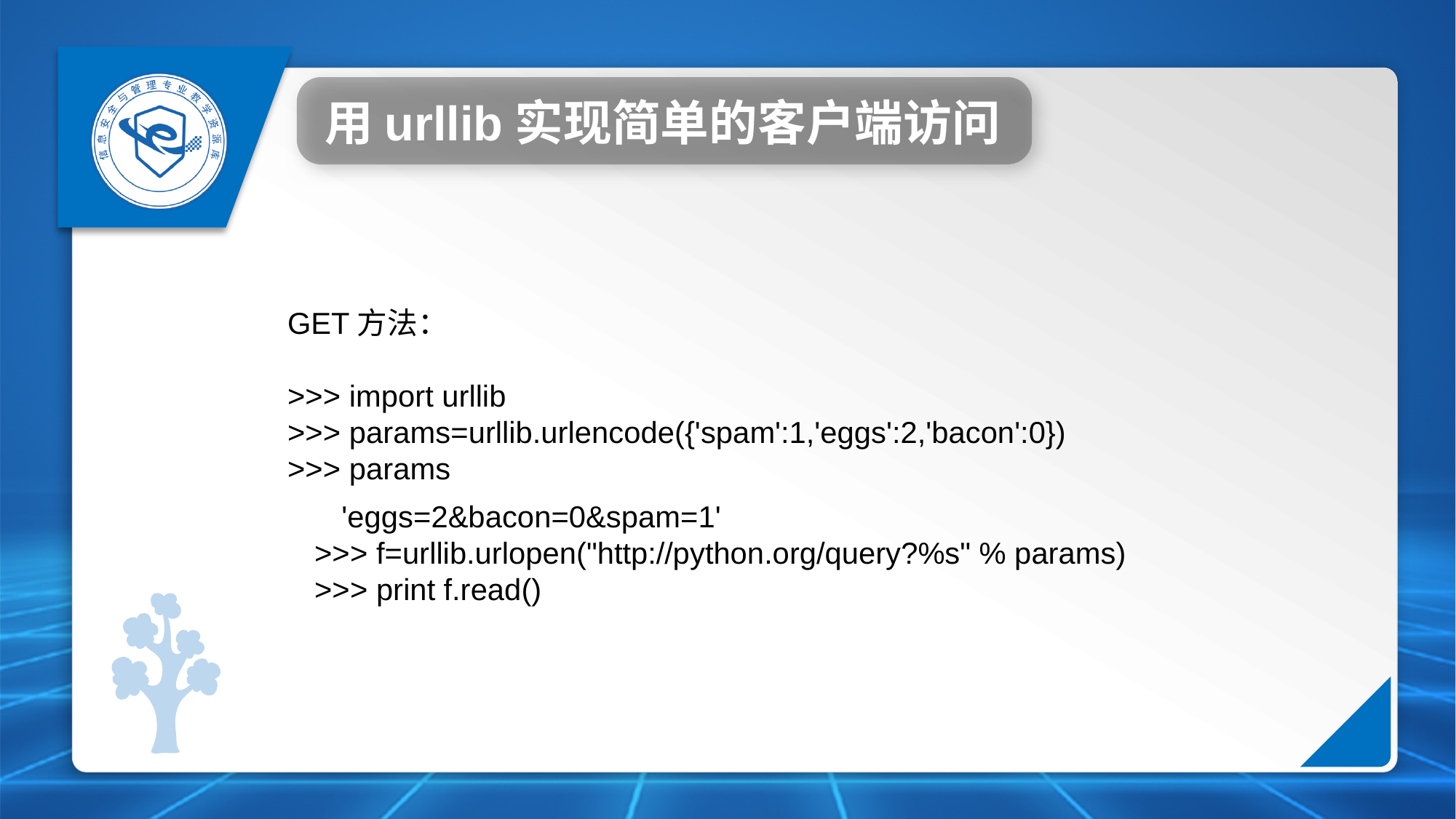

用urllib实现简单的客户端访问
GET方法：

>>> import urllib
>>> params=urllib.urlencode({'spam':1,'eggs':2,'bacon':0})
>>> params
'eggs=2&bacon=0&spam=1'
>>> f=urllib.urlopen("http://python.org/query?%s" % params)
>>> print f.read()